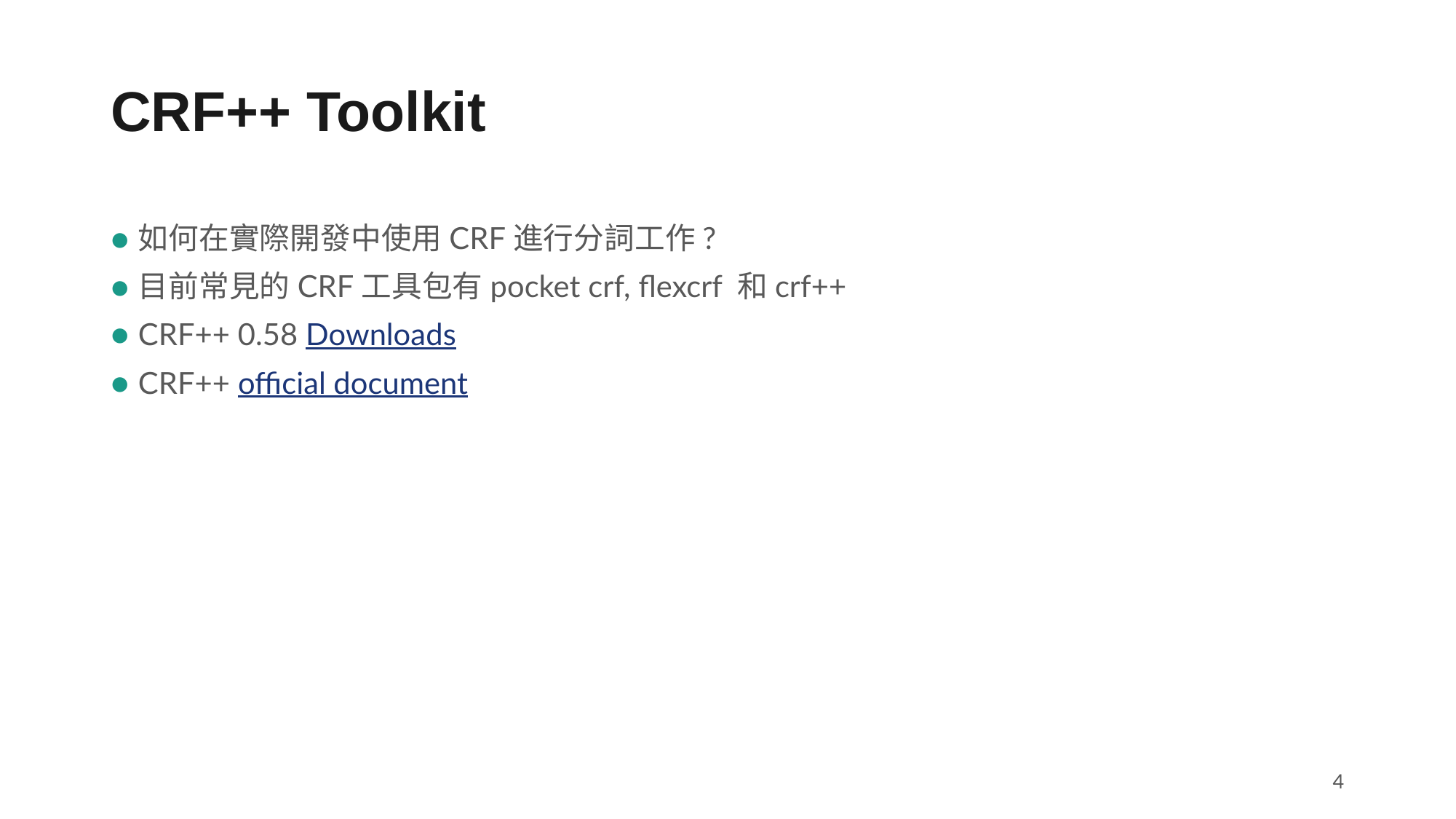

# CRF++ Toolkit
如何在實際開發中使用CRF進行分詞工作?
目前常見的CRF工具包有pocket crf, flexcrf 和crf++
CRF++ 0.58 Downloads
CRF++ official document
4